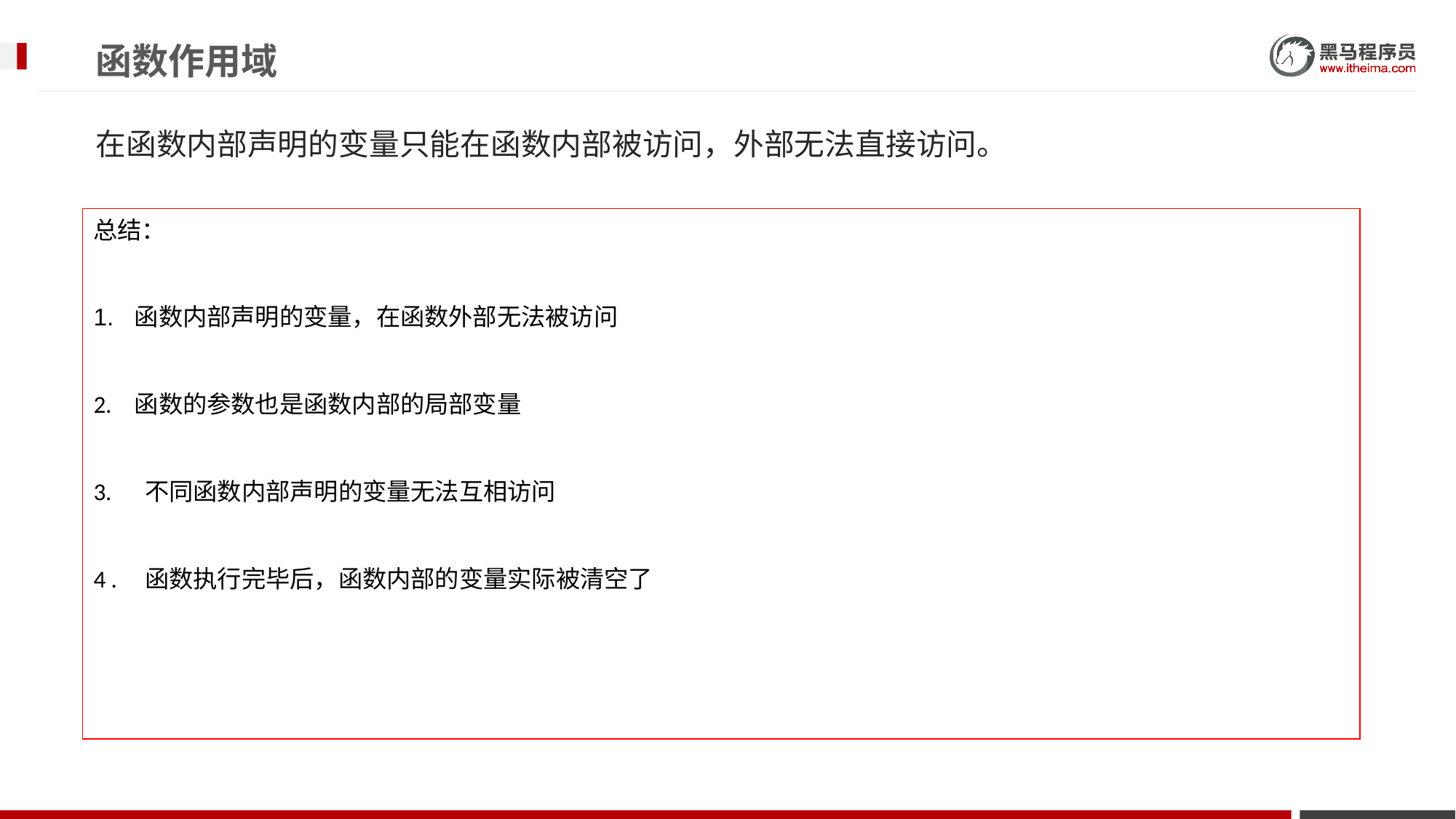

# 函数作用域
在函数内部声明的变量只能在函数内部被访问，外部无法直接访问。

总结：

函数内部声明的变量，在函数外部无法被访问

2. 	函数的参数也是函数内部的局部变量

3.     不同函数内部声明的变量无法互相访问

4 .    函数执行完毕后，函数内部的变量实际被清空了